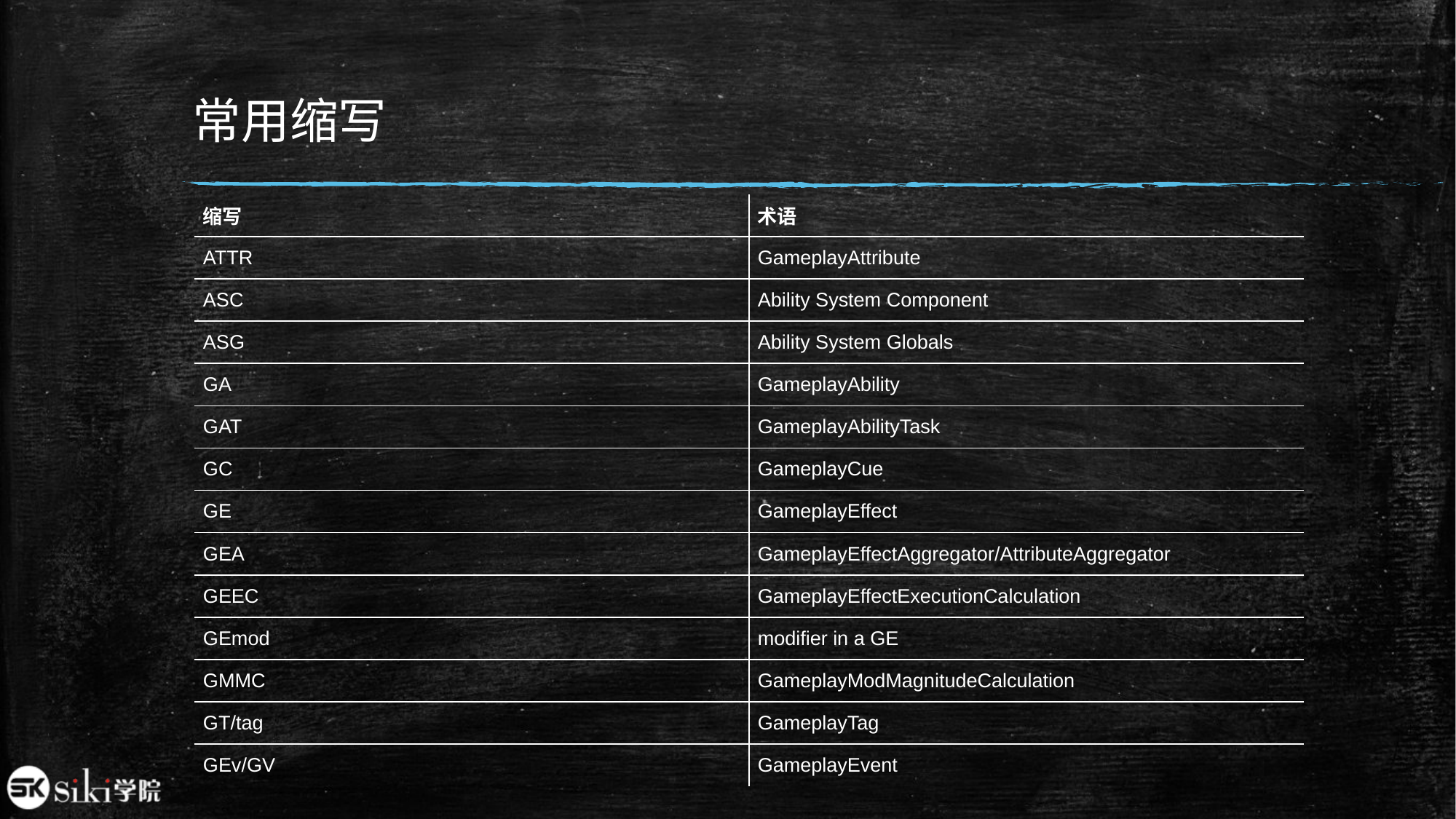

# 常用缩写
| 缩写 | 术语 |
| --- | --- |
| ATTR | GameplayAttribute |
| ASC | Ability System Component |
| ASG | Ability System Globals |
| GA | GameplayAbility |
| GAT | GameplayAbilityTask |
| GC | GameplayCue |
| GE | GameplayEffect |
| GEA | GameplayEffectAggregator/AttributeAggregator |
| GEEC | GameplayEffectExecutionCalculation |
| GEmod | modifier in a GE |
| GMMC | GameplayModMagnitudeCalculation |
| GT/tag | GameplayTag |
| GEv/GV | GameplayEvent |